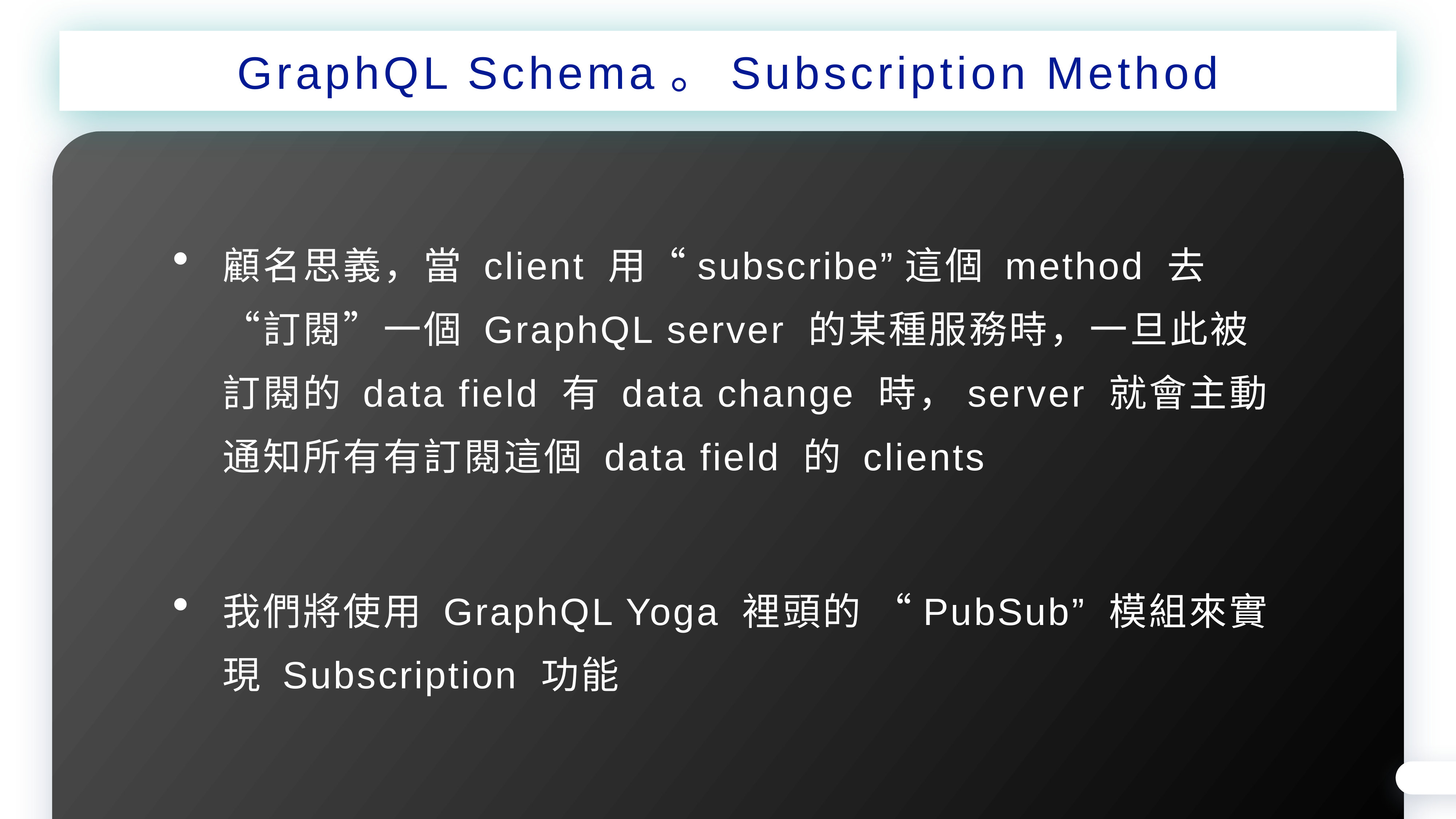

GraphQL Schema。Subscription Method
顧名思義，當 client 用“subscribe”這個 method 去 “訂閱”一個 GraphQL server 的某種服務時，一旦此被訂閱的 data field 有 data change 時，server 就會主動通知所有有訂閱這個 data field 的 clients

我們將使用 GraphQL Yoga 裡頭的 “PubSub” 模組來實現 Subscription 功能
28